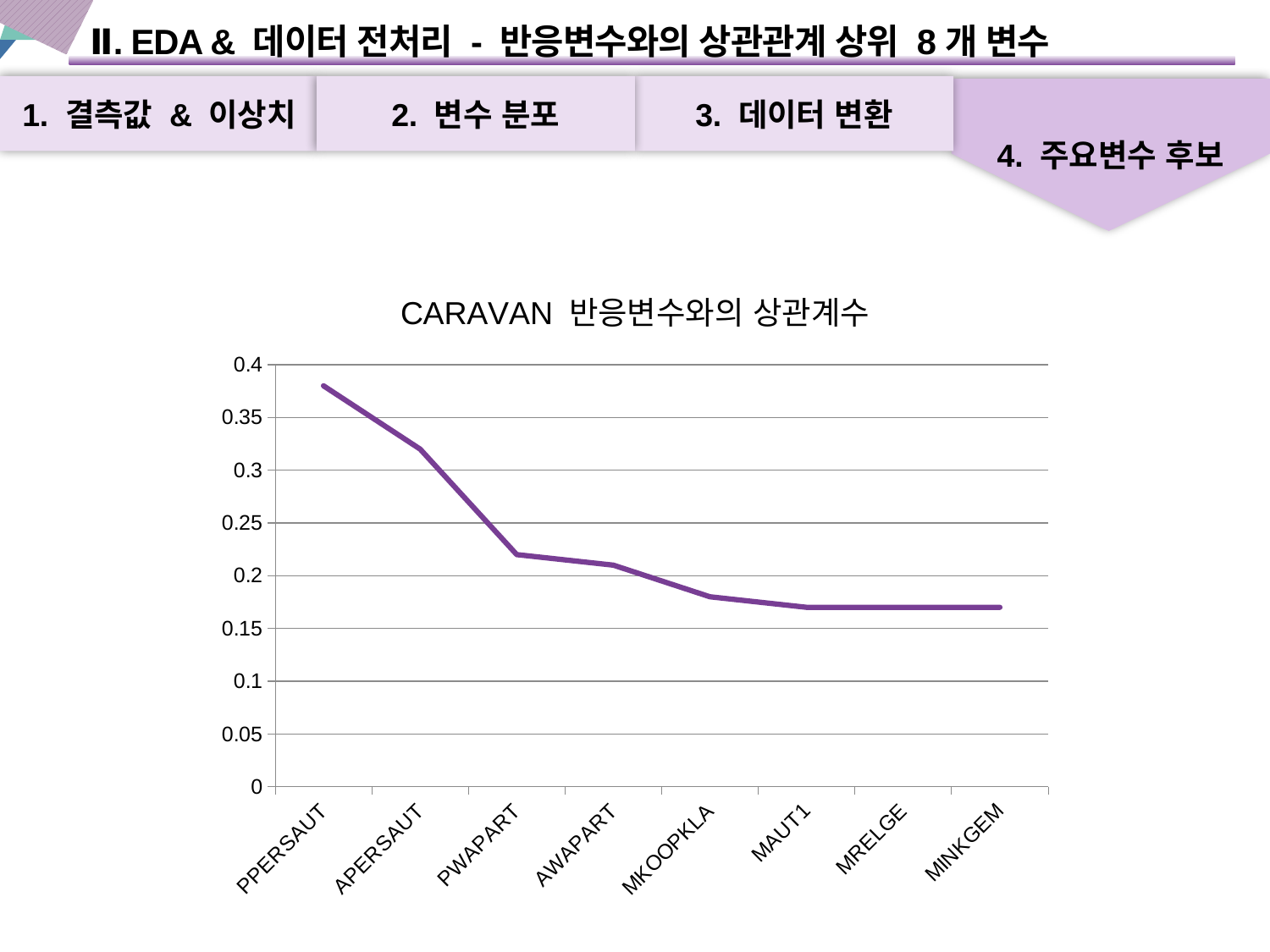

Ⅱ. EDA & 데이터 전처리 - 반응변수와의 상관관계 상위 8개 변수
3. 데이터 변환
4. 주요변수 후보
1. 결측값 & 이상치
2. 변수 분포

### Chart: CARAVAN 반응변수와의 상관계수

| Category | 상관계수 |
|---|---|
| PPERSAUT | 0.38 |
| APERSAUT | 0.32 |
| PWAPART | 0.22 |
| AWAPART | 0.21 |
| MKOOPKLA | 0.18 |
| MAUT1 | 0.17 |
| MRELGE | 0.17 |
| MINKGEM | 0.17 |